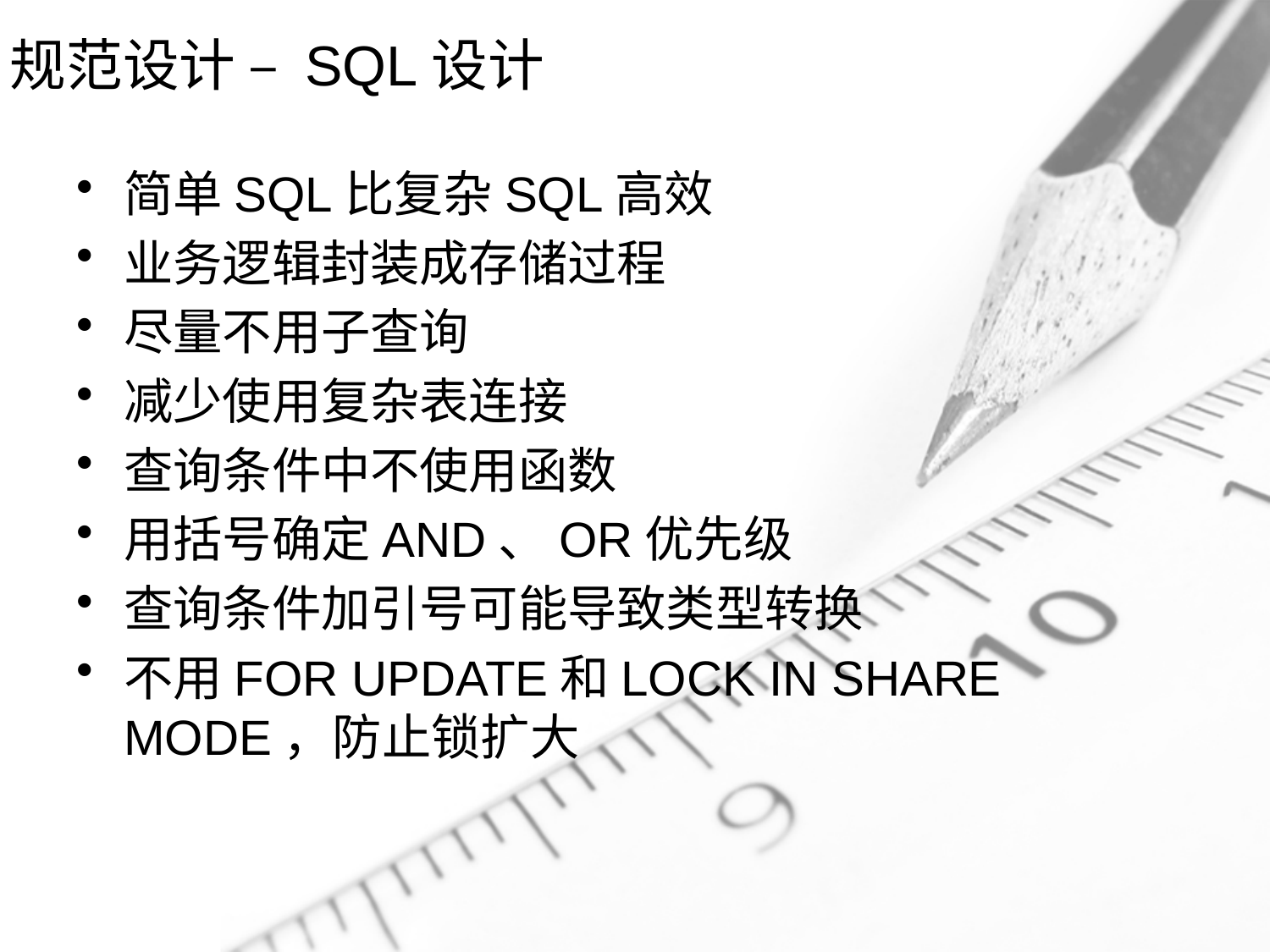

# 规范设计 – SQL设计
简单SQL比复杂SQL高效
业务逻辑封装成存储过程
尽量不用子查询
减少使用复杂表连接
查询条件中不使用函数
用括号确定AND、OR优先级
查询条件加引号可能导致类型转换
不用FOR UPDATE和LOCK IN SHARE MODE，防止锁扩大